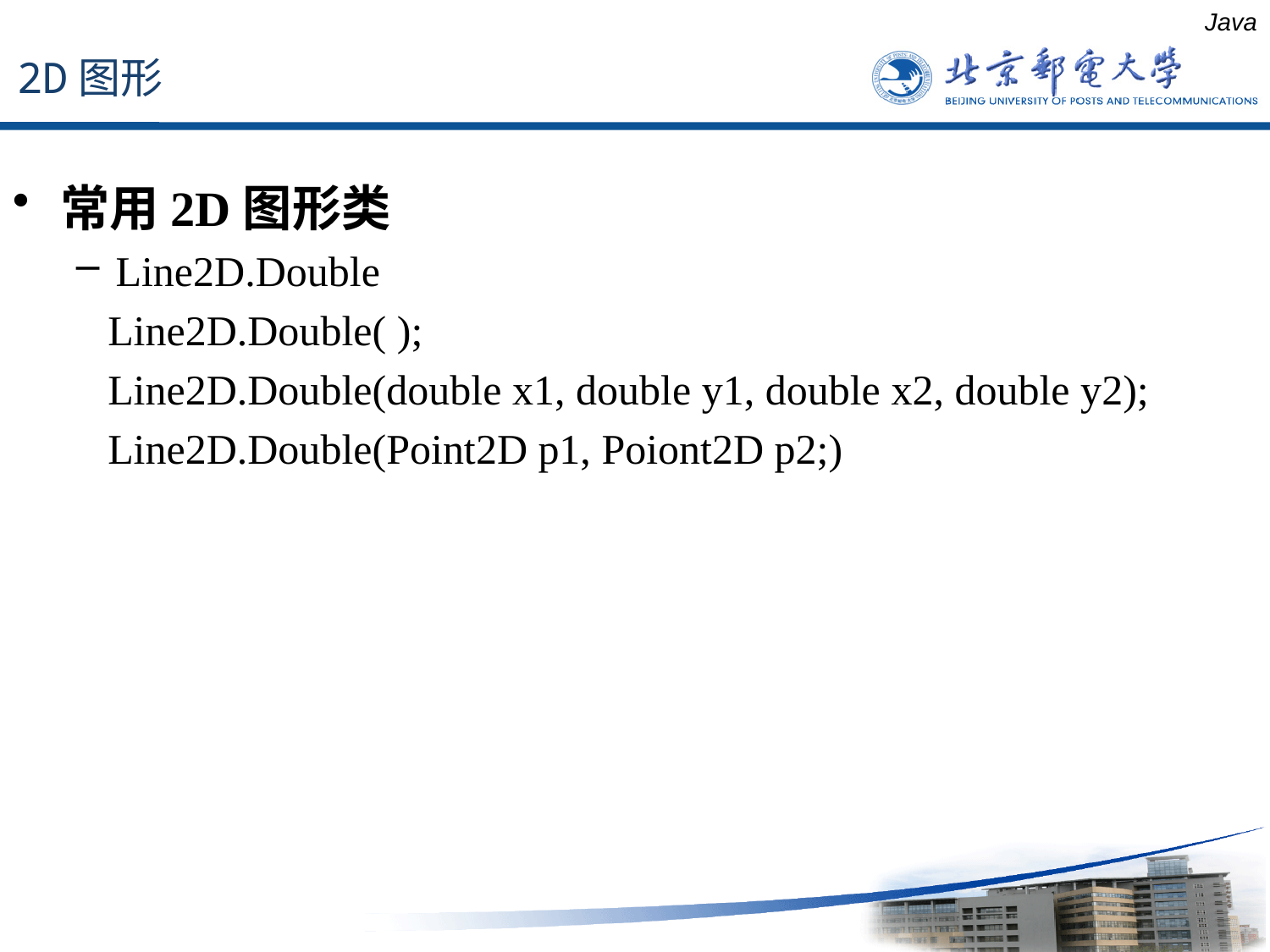

2D图形
Java
常用2D图形类
Line2D.Double
   Line2D.Double( );
   Line2D.Double(double x1, double y1, double x2, double y2);
   Line2D.Double(Point2D p1, Poiont2D p2;)